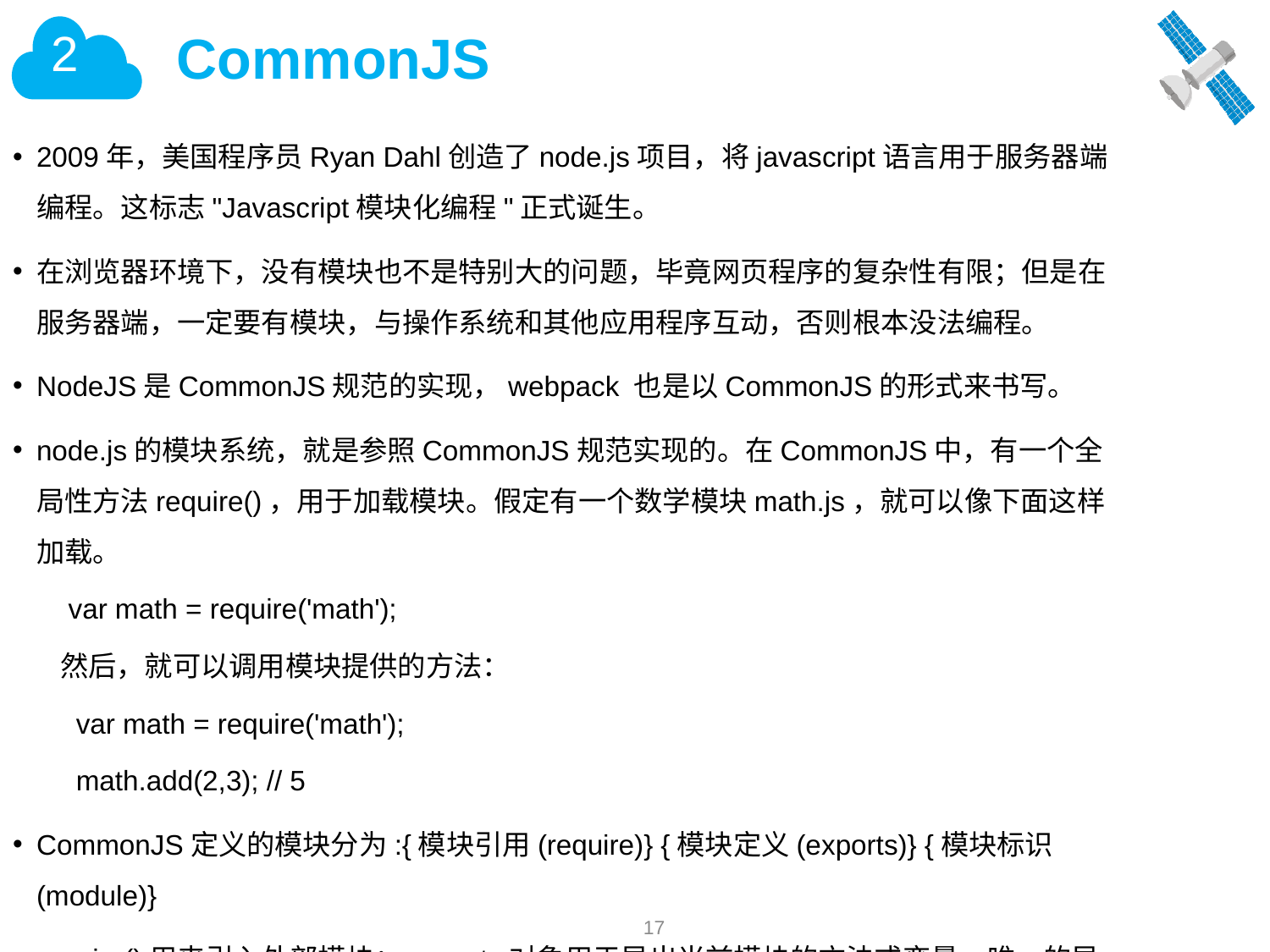

# CommonJS
2009年，美国程序员Ryan Dahl创造了node.js项目，将javascript语言用于服务器端编程。这标志"Javascript模块化编程"正式诞生。
在浏览器环境下，没有模块也不是特别大的问题，毕竟网页程序的复杂性有限；但是在服务器端，一定要有模块，与操作系统和其他应用程序互动，否则根本没法编程。
NodeJS是CommonJS规范的实现，webpack 也是以CommonJS的形式来书写。
node.js的模块系统，就是参照CommonJS规范实现的。在CommonJS中，有一个全局性方法require()，用于加载模块。假定有一个数学模块math.js，就可以像下面这样加载。
 var math = require('math');
然后，就可以调用模块提供的方法：
  var math = require('math');
  math.add(2,3); // 5
CommonJS定义的模块分为:{模块引用(require)} {模块定义(exports)} {模块标识(module)}
require()用来引入外部模块；exports对象用于导出当前模块的方法或变量，唯一的导出口；module对象就代表模块本身。
17